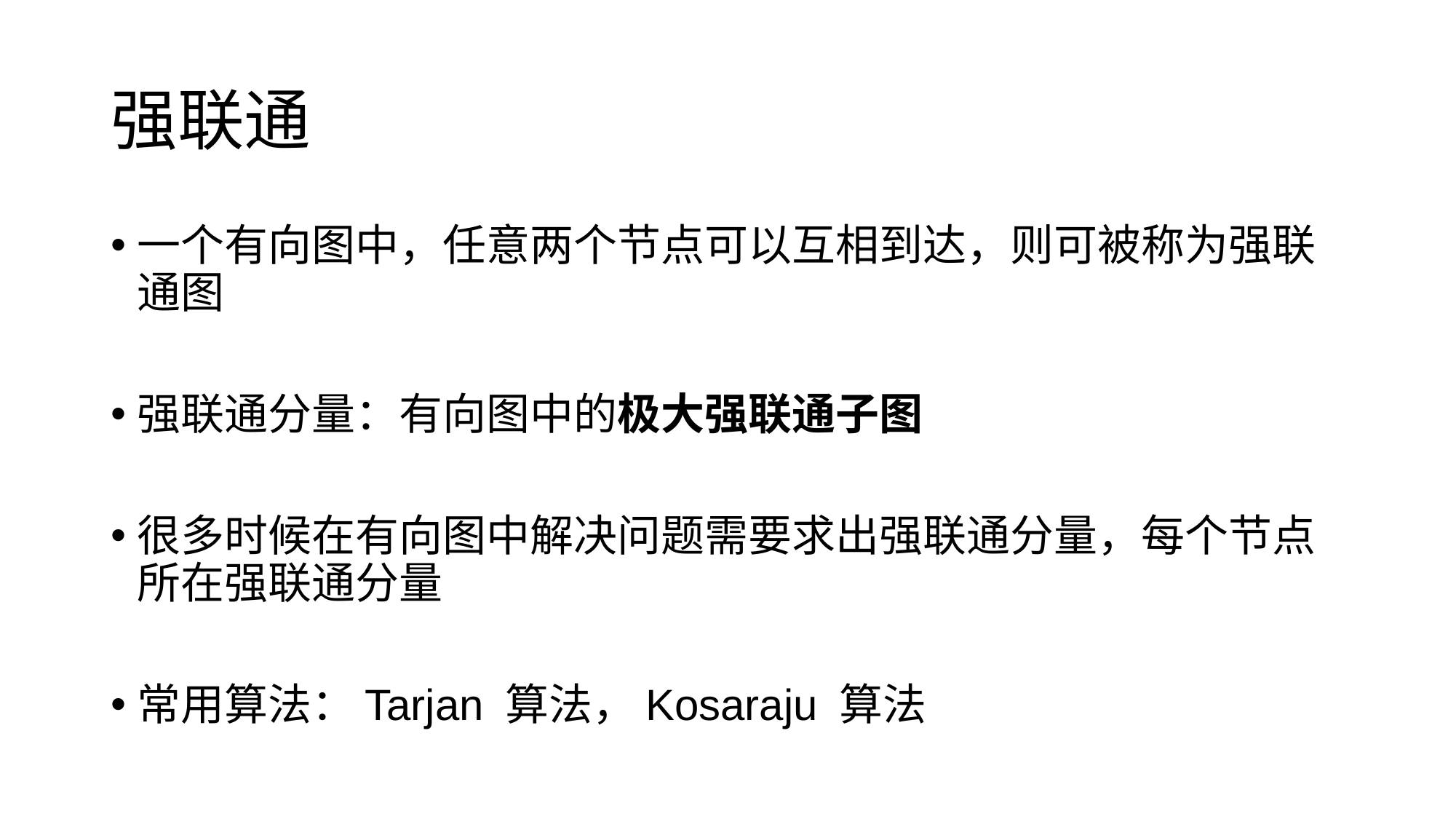

# 强联通
一个有向图中，任意两个节点可以互相到达，则可被称为强联通图

强联通分量：有向图中的极大强联通子图

很多时候在有向图中解决问题需要求出强联通分量，每个节点所在强联通分量

常用算法：Tarjan 算法，Kosaraju 算法